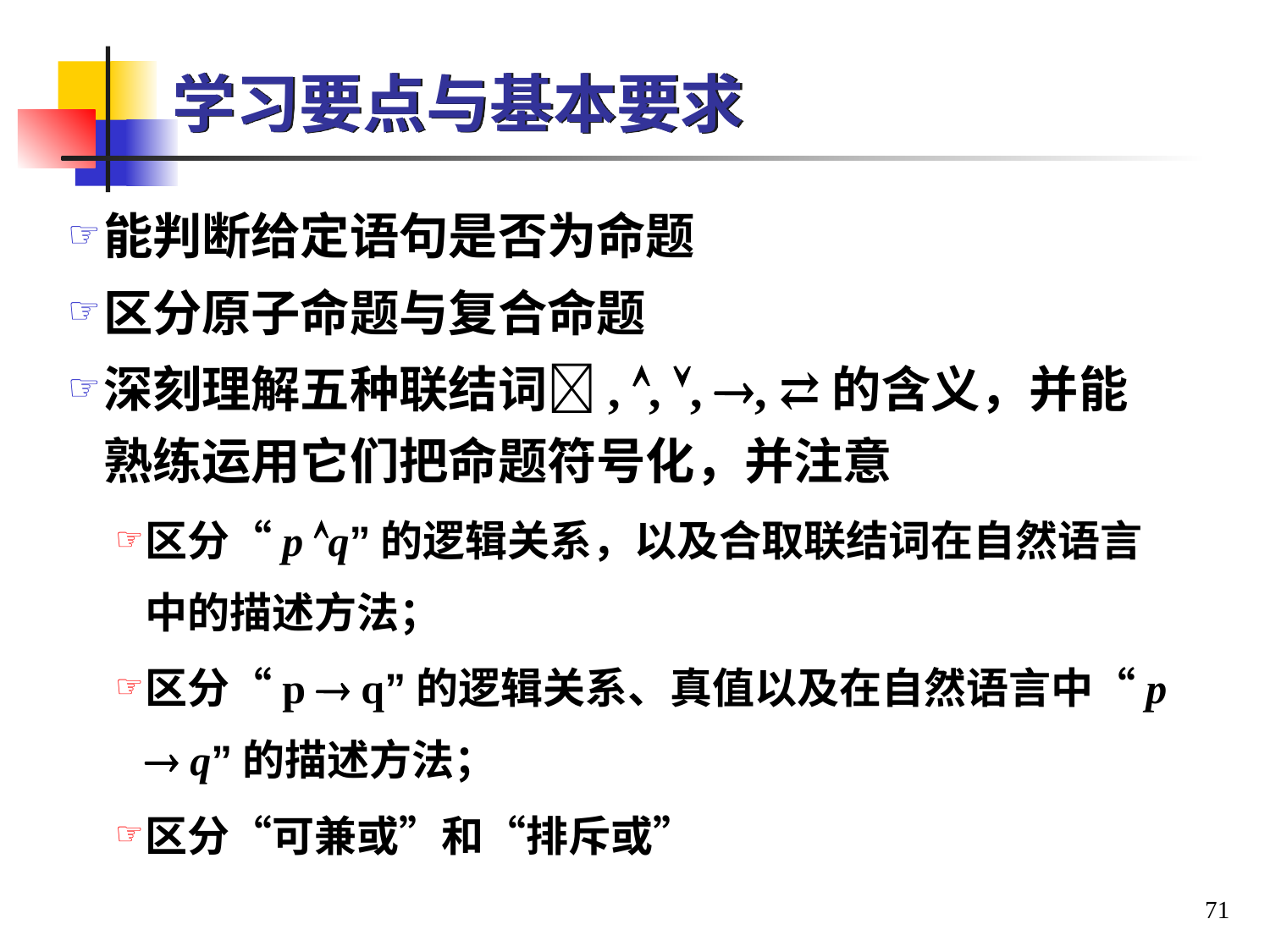

# 学习要点与基本要求
能判断给定语句是否为命题
区分原子命题与复合命题
深刻理解五种联结词¬, ∧, ∨, →, ⇄的含义，并能熟练运用它们把命题符号化，并注意
区分“p ∧q”的逻辑关系，以及合取联结词在自然语言中的描述方法；
区分“p → q”的逻辑关系、真值以及在自然语言中“p → q”的描述方法；
区分“可兼或”和“排斥或”
71